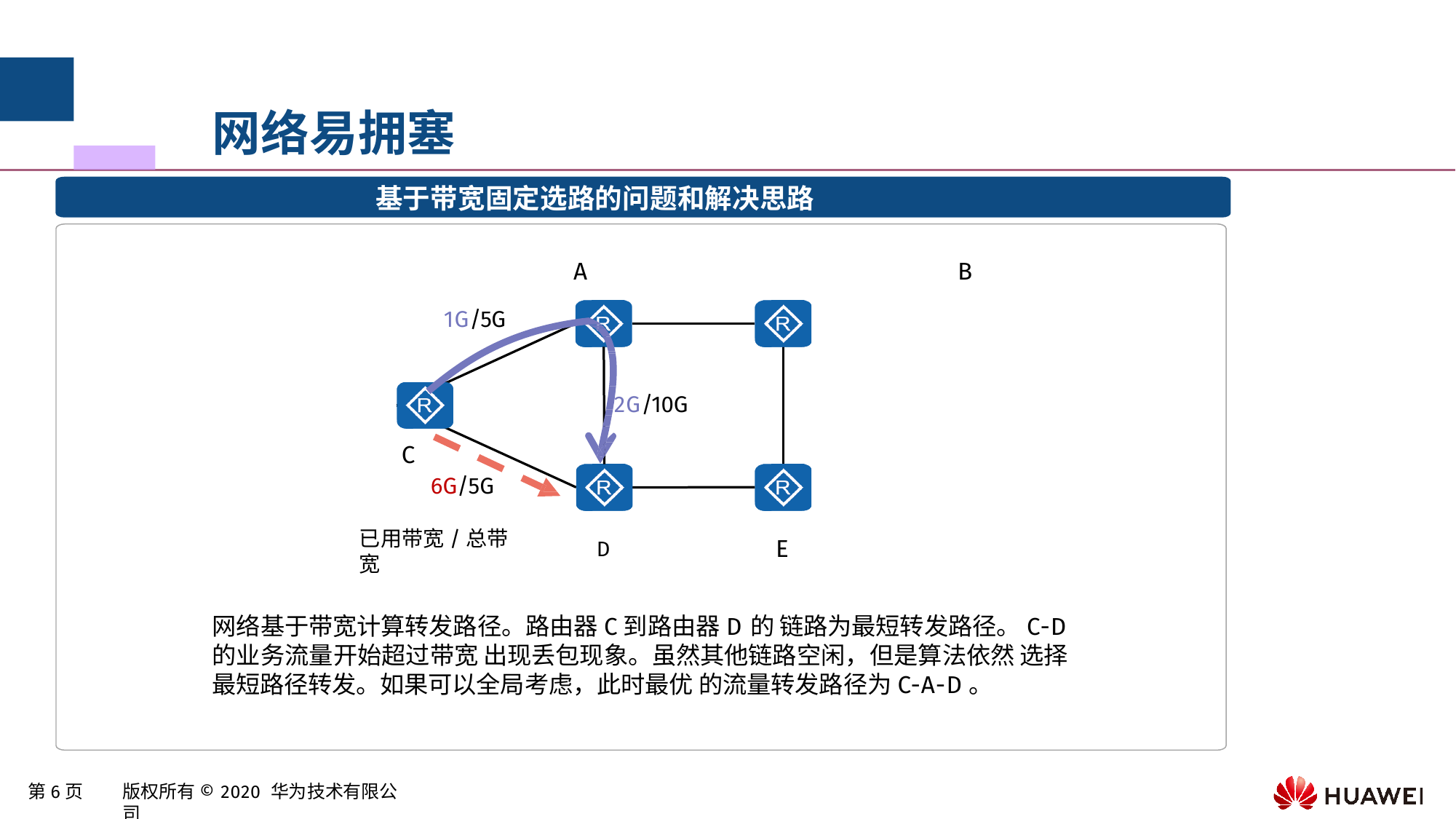

# 网络易拥塞

基于带宽固定选路的问题和解决思路

A	B

1G/5G

2G/10G

C
6G/5G

已用带宽/总带宽

D	E
网络基于带宽计算转发路径。路由器C到路由器D的 链路为最短转发路径。C-D的业务流量开始超过带宽 出现丢包现象。虽然其他链路空闲，但是算法依然 选择最短路径转发。如果可以全局考虑，此时最优 的流量转发路径为C-A-D。
第6页
版权所有© 2020 华为技术有限公司